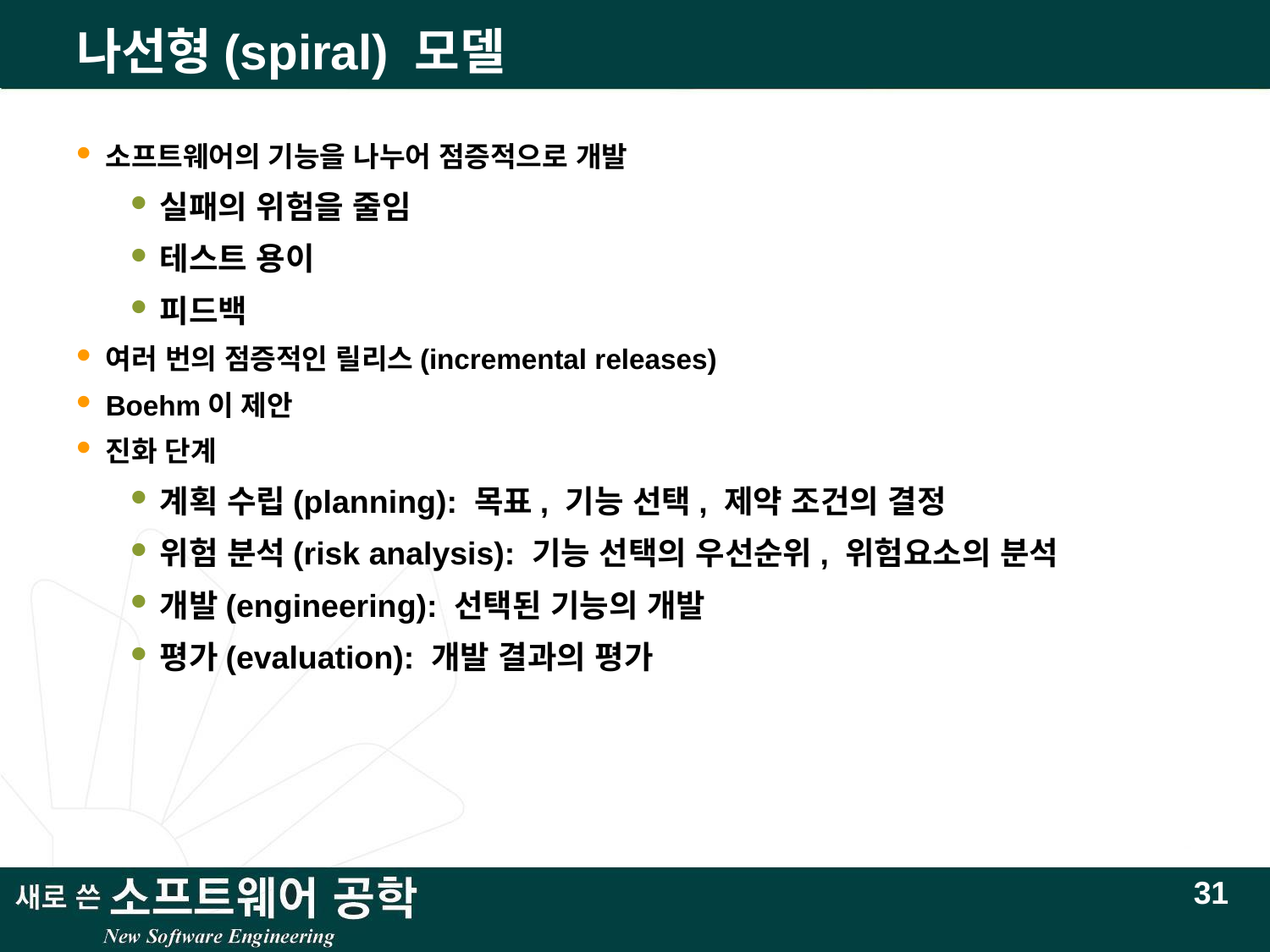

# 나선형(spiral) 모델
소프트웨어의 기능을 나누어 점증적으로 개발
실패의 위험을 줄임
테스트 용이
피드백
여러 번의 점증적인 릴리스(incremental releases)
Boehm이 제안
진화 단계
계획 수립(planning): 목표, 기능 선택, 제약 조건의 결정
위험 분석(risk analysis): 기능 선택의 우선순위, 위험요소의 분석
개발(engineering): 선택된 기능의 개발
평가(evaluation): 개발 결과의 평가